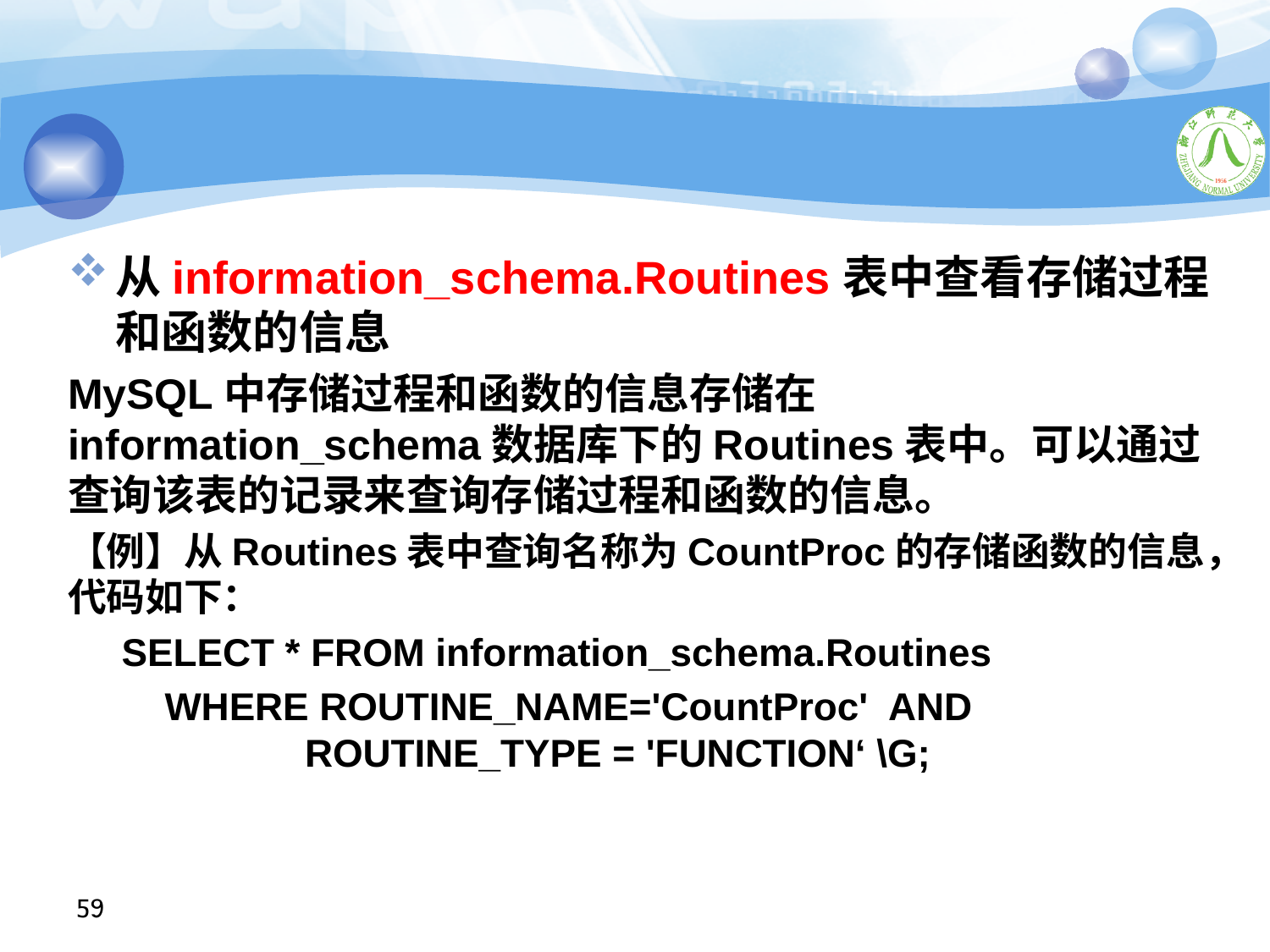

#
从information_schema.Routines表中查看存储过程和函数的信息
MySQL中存储过程和函数的信息存储在information_schema数据库下的Routines表中。可以通过查询该表的记录来查询存储过程和函数的信息。
【例】从Routines表中查询名称为CountProc的存储函数的信息，代码如下：
     SELECT * FROM information_schema.Routines
         WHERE ROUTINE_NAME='CountProc'  AND
                      ROUTINE_TYPE = 'FUNCTION‘ \G;
59